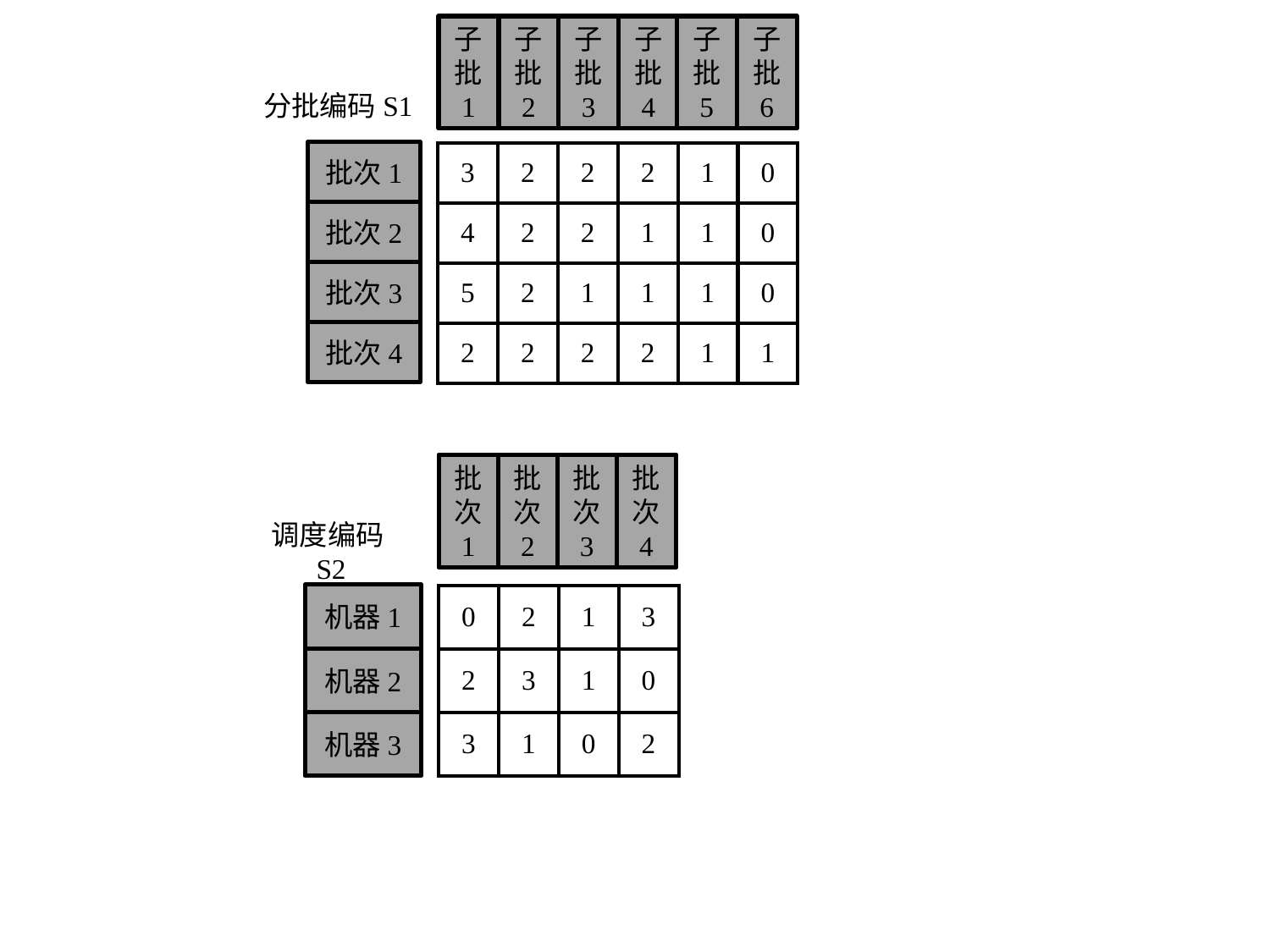

子批
1
子批
2
子批
3
子批
4
子批
5
子批
6
分批编码S1
批次1
批次2
批次3
批次4
| 3 | 2 | 2 | 2 | 1 | 0 |
| --- | --- | --- | --- | --- | --- |
| 4 | 2 | 2 | 1 | 1 | 0 |
| 5 | 2 | 1 | 1 | 1 | 0 |
| 2 | 2 | 2 | 2 | 1 | 1 |
批次
1
批次
2
批次
3
批次
4
调度编码S2
机器1
机器2
机器3
| 0 | 2 | 1 | 3 |
| --- | --- | --- | --- |
| 2 | 3 | 1 | 0 |
| 3 | 1 | 0 | 2 |